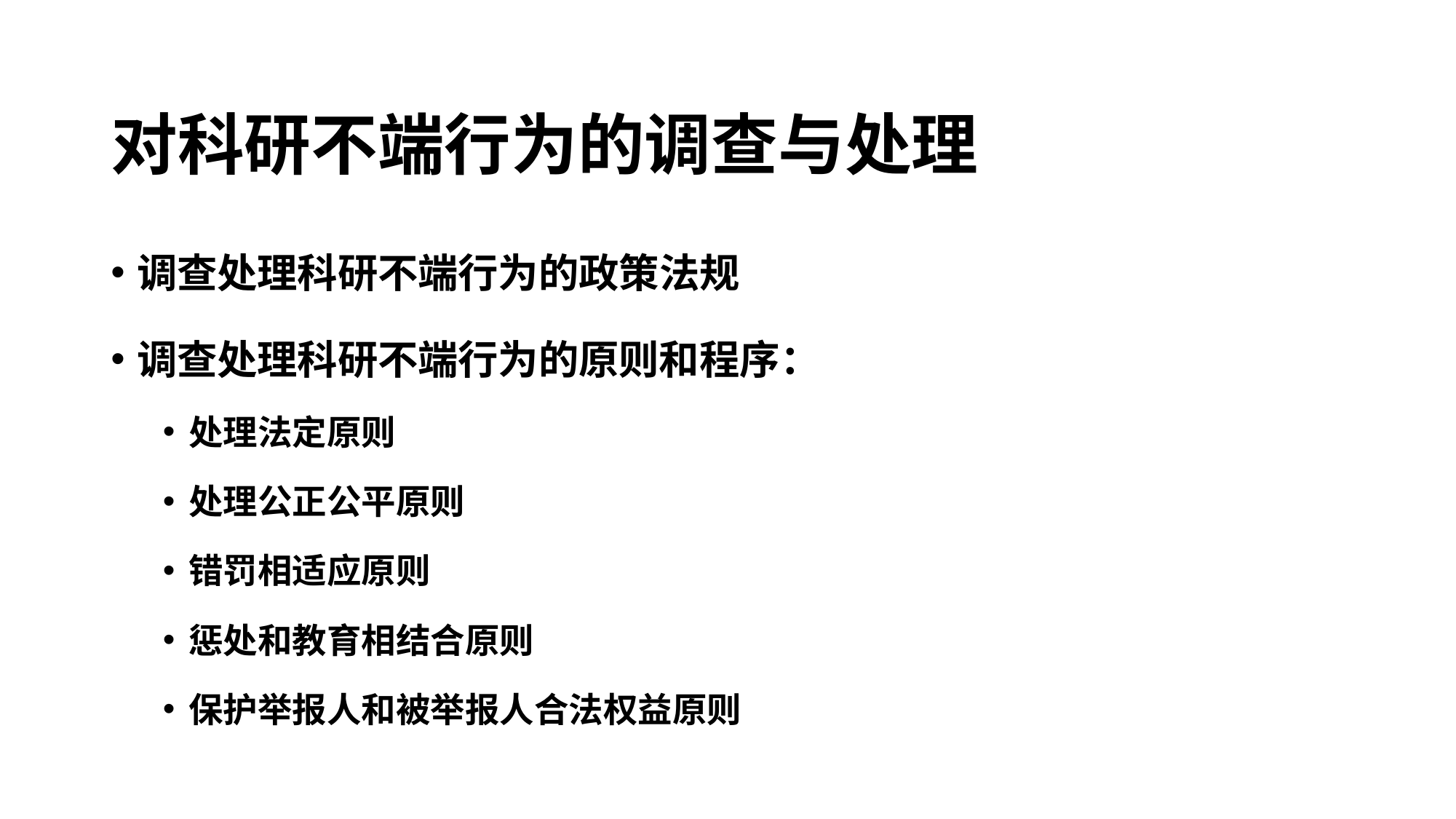

# 对科研不端行为的调查与处理
调查处理科研不端行为的政策法规
调查处理科研不端行为的原则和程序：
处理法定原则
处理公正公平原则
错罚相适应原则
惩处和教育相结合原则
保护举报人和被举报人合法权益原则